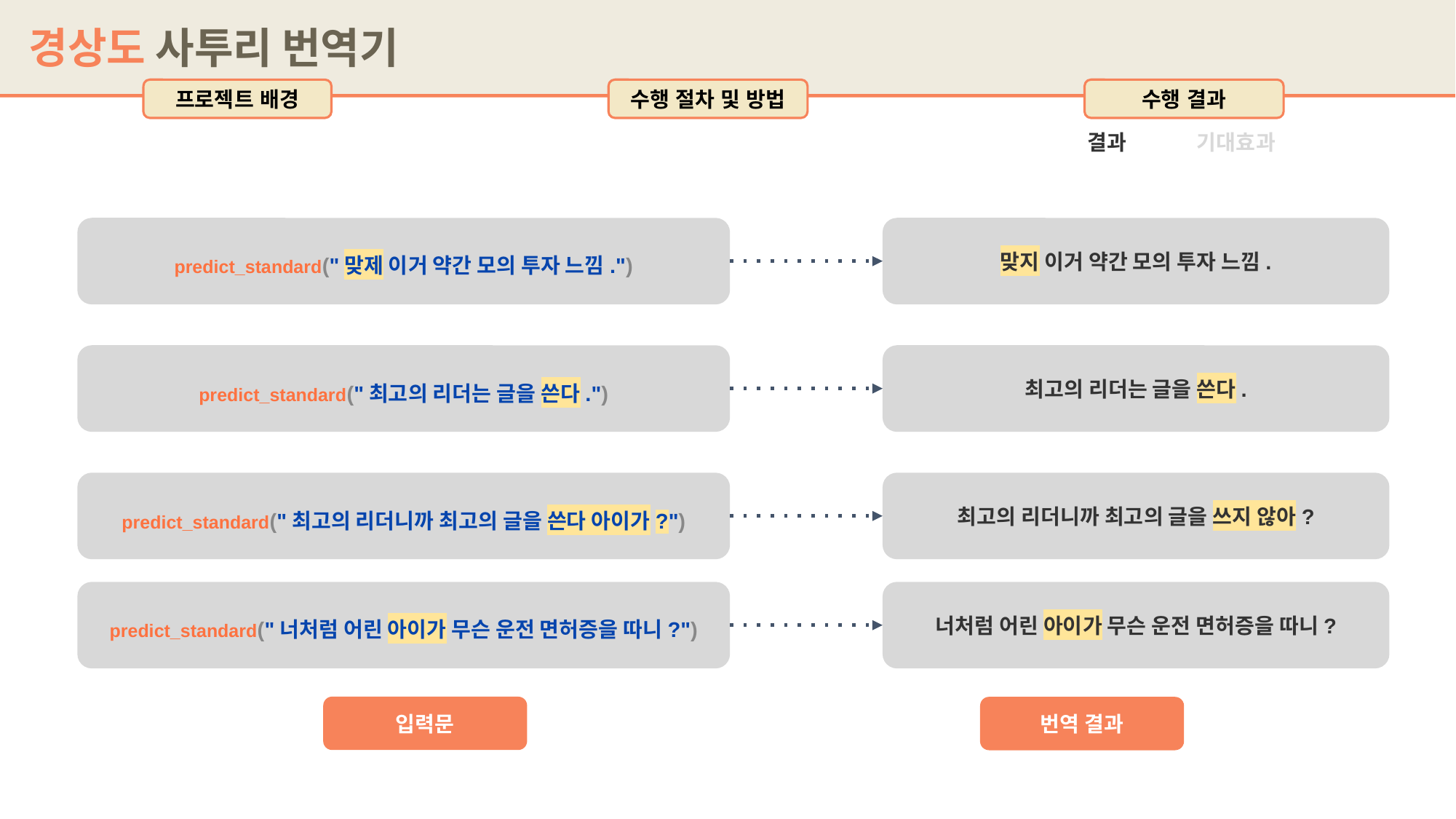

경상도 사투리 번역기
프로젝트 배경
수행 절차 및 방법
수행 결과
결과	기대효과
predict_standard("맞제 이거 약간 모의 투자 느낌.")
맞지 이거 약간 모의 투자 느낌.
결과
predict_standard("최고의 리더는 글을 쓴다.")
최고의 리더는 글을 쓴다.
predict_standard("최고의 리더니까 최고의 글을 쓴다 아이가?")
최고의 리더니까 최고의 글을 쓰지 않아?
predict_standard("너처럼 어린 아이가 무슨 운전 면허증을 따니?")
너처럼 어린 아이가 무슨 운전 면허증을 따니?
입력문
번역 결과